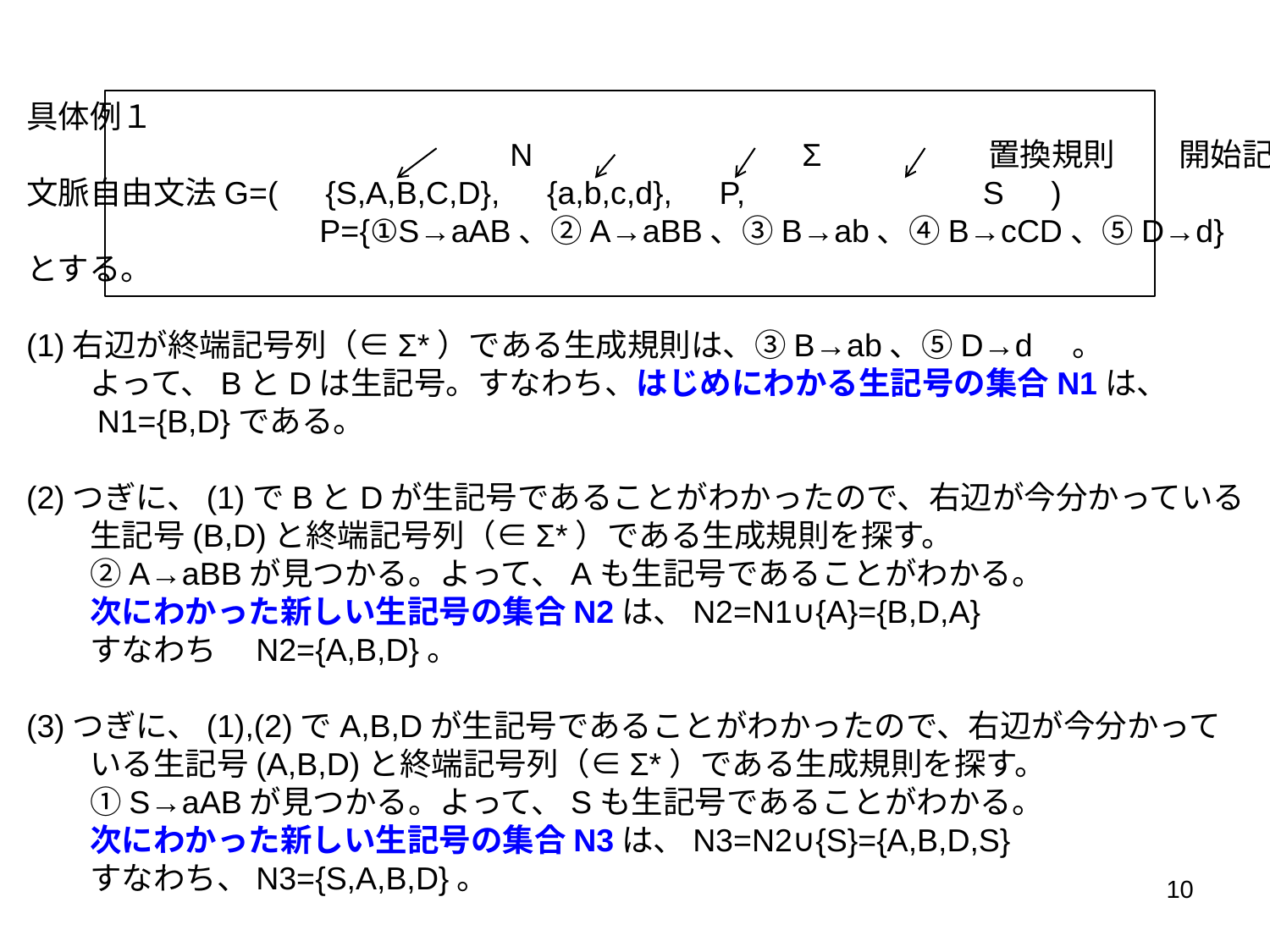

具体例１
　　　　　　　　　　　　　　　N　　　　　　　　Σ　　　　　置換規則　　開始記号
文脈自由文法G=(　{S,A,B,C,D},　{a,b,c,d},　P,　　　　　　　S　)
　　　　　　　　　P={①S→aAB、②A→aBB、③B→ab、④B→cCD、⑤D→d}
とする。

(1)右辺が終端記号列（∈Σ*）である生成規則は、③B→ab、⑤D→d　。
　　よって、BとDは生記号。すなわち、はじめにわかる生記号の集合N1は、
　　N1={B,D}である。

(2)つぎに、(1)でBとDが生記号であることがわかったので、右辺が今分かっている
　　生記号(B,D)と終端記号列（∈Σ*）である生成規則を探す。
　　②A→aBBが見つかる。よって、Aも生記号であることがわかる。
　　次にわかった新しい生記号の集合N2は、N2=N1∪{A}={B,D,A}
　　すなわち　N2={A,B,D}。

(3)つぎに、(1),(2)でA,B,Dが生記号であることがわかったので、右辺が今分かって
　　いる生記号(A,B,D)と終端記号列（∈Σ*）である生成規則を探す。
　　①S→aABが見つかる。よって、Sも生記号であることがわかる。
　　次にわかった新しい生記号の集合N3は、N3=N2∪{S}={A,B,D,S}
　　すなわち、N3={S,A,B,D}。

10